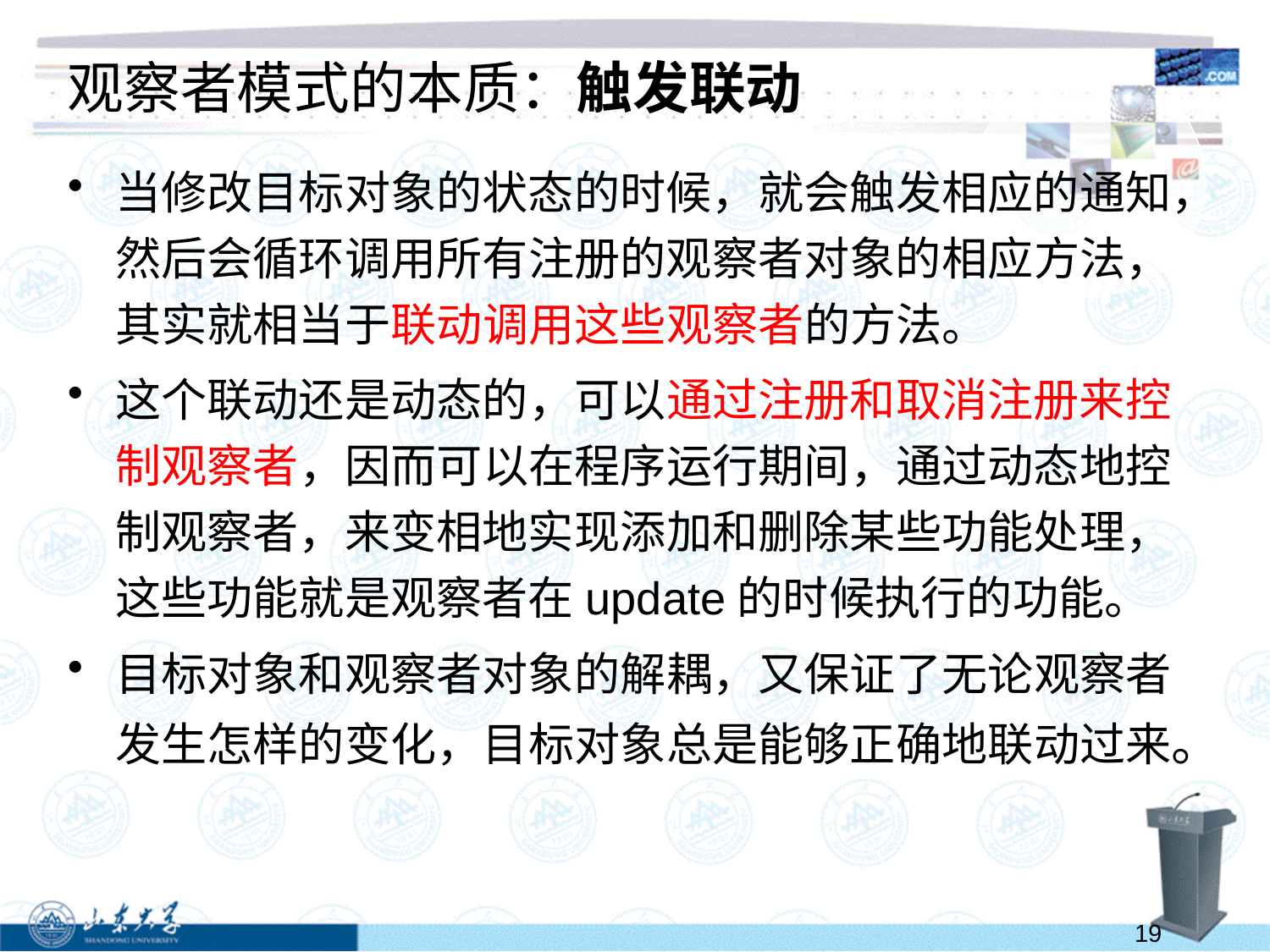

# 观察者模式的本质：触发联动
当修改目标对象的状态的时候，就会触发相应的通知，然后会循环调用所有注册的观察者对象的相应方法，其实就相当于联动调用这些观察者的方法。
这个联动还是动态的，可以通过注册和取消注册来控制观察者，因而可以在程序运行期间，通过动态地控制观察者，来变相地实现添加和删除某些功能处理，这些功能就是观察者在update的时候执行的功能。
目标对象和观察者对象的解耦，又保证了无论观察者发生怎样的变化，目标对象总是能够正确地联动过来。
19